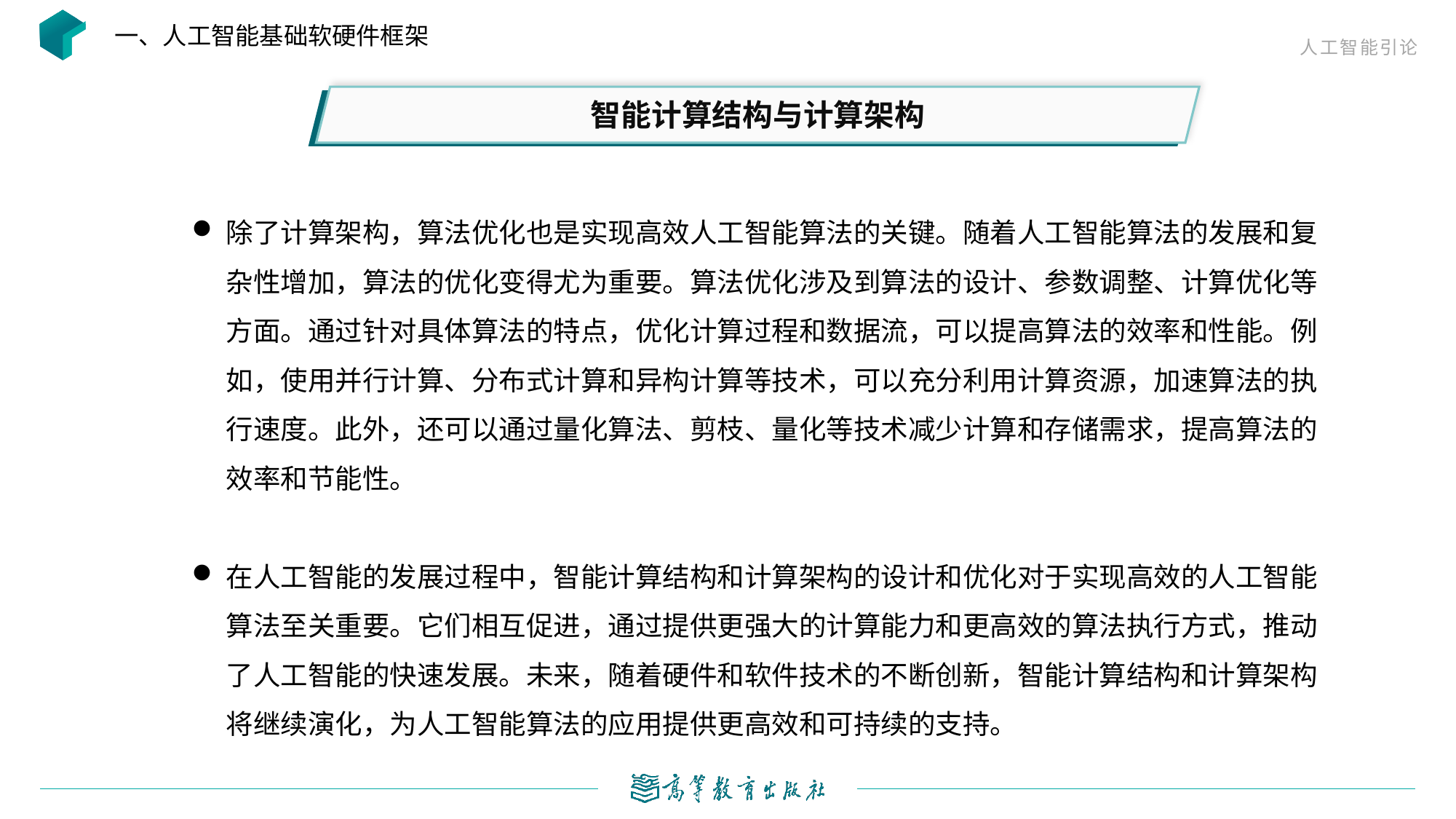

一、人工智能基础软硬件框架

智能计算结构与计算架构

除了计算架构，算法优化也是实现高效人工智能算法的关键。随着人工智能算法的发展和复杂性增加，算法的优化变得尤为重要。算法优化涉及到算法的设计、参数调整、计算优化等方面。通过针对具体算法的特点，优化计算过程和数据流，可以提高算法的效率和性能。例如，使用并行计算、分布式计算和异构计算等技术，可以充分利用计算资源，加速算法的执行速度。此外，还可以通过量化算法、剪枝、量化等技术减少计算和存储需求，提高算法的效率和节能性。

在人工智能的发展过程中，智能计算结构和计算架构的设计和优化对于实现高效的人工智能算法至关重要。它们相互促进，通过提供更强大的计算能力和更高效的算法执行方式，推动了人工智能的快速发展。未来，随着硬件和软件技术的不断创新，智能计算结构和计算架构将继续演化，为人工智能算法的应用提供更高效和可持续的支持。